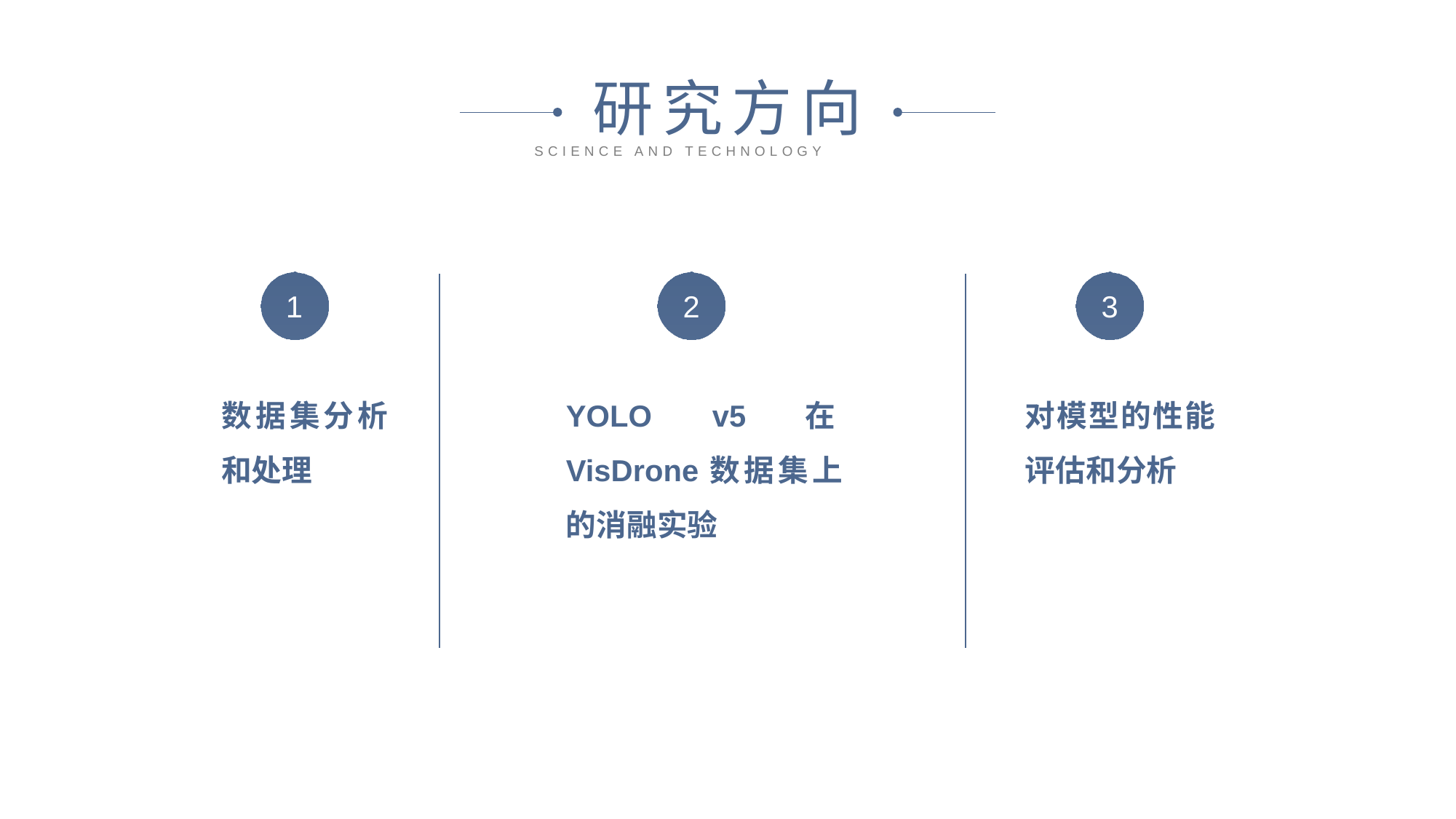

研究方向
SCIENCE AND TECHNOLOGY
1
2
3
数据集分析和处理
YOLO v5在VisDrone数据集上的消融实验
对模型的性能评估和分析